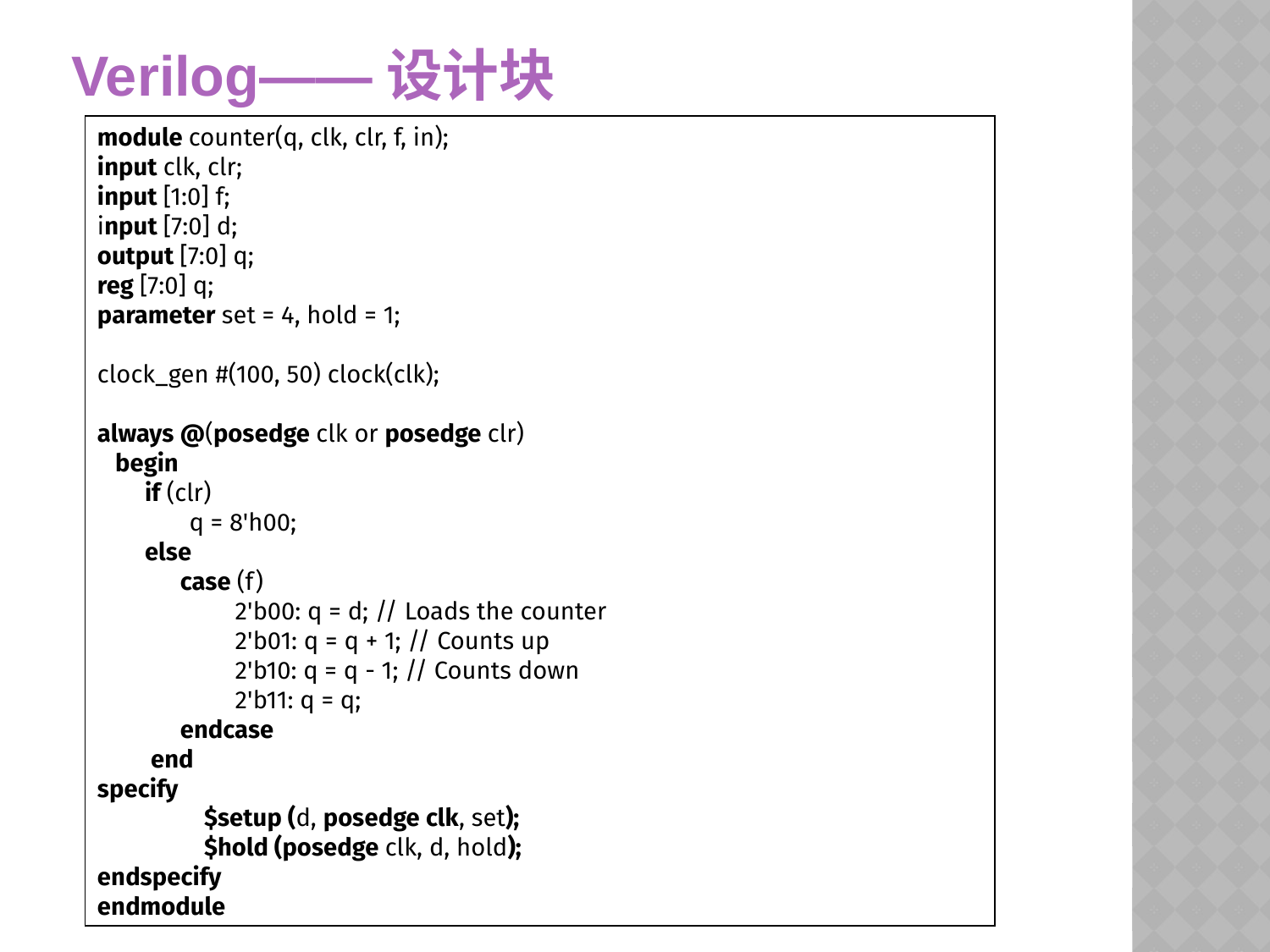

Verilog——设计块
module counter(q, clk, clr, f, in);
input clk, clr;
input [1:0] f;
input [7:0] d;
output [7:0] q;
reg [7:0] q;
parameter set = 4, hold = 1;

clock_gen #(100, 50) clock(clk);

always @(posedge clk or posedge clr)
   begin
        if (clr)
              q = 8'h00;
        else
              case (f)
                     2'b00: q = d; // Loads the counter
                     2'b01: q = q + 1; // Counts up
                     2'b10: q = q - 1; // Counts down
                     2'b11: q = q;
              endcase
         end
specify
                  $setup (d, posedge clk, set);
                  $hold (posedge clk, d, hold);
endspecify
endmodule